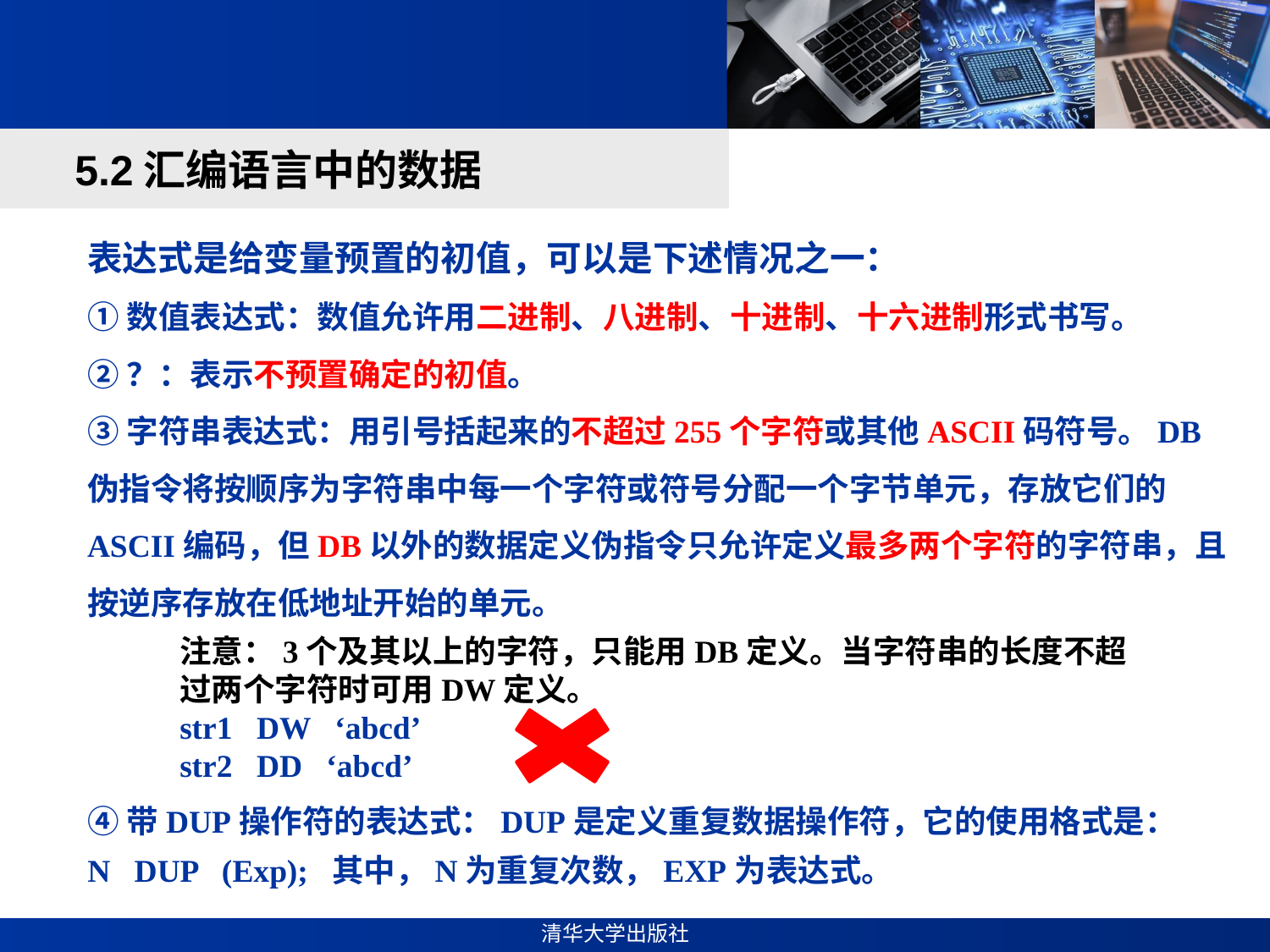

#
5.2汇编语言中的数据

表达式是给变量预置的初值，可以是下述情况之一：
①数值表达式：数值允许用二进制、八进制、十进制、十六进制形式书写。
②？：表示不预置确定的初值。
③字符串表达式：用引号括起来的不超过255个字符或其他ASCII码符号。DB伪指令将按顺序为字符串中每一个字符或符号分配一个字节单元，存放它们的ASCII编码，但DB以外的数据定义伪指令只允许定义最多两个字符的字符串，且按逆序存放在低地址开始的单元。
注意：3个及其以上的字符，只能用DB定义。当字符串的长度不超过两个字符时可用DW定义。
str1   DW   ‘abcd’
str2   DD   ‘abcd’

④带DUP操作符的表达式：DUP是定义重复数据操作符，它的使用格式是：
N   DUP   (Exp);  其中，N为重复次数，EXP为表达式。